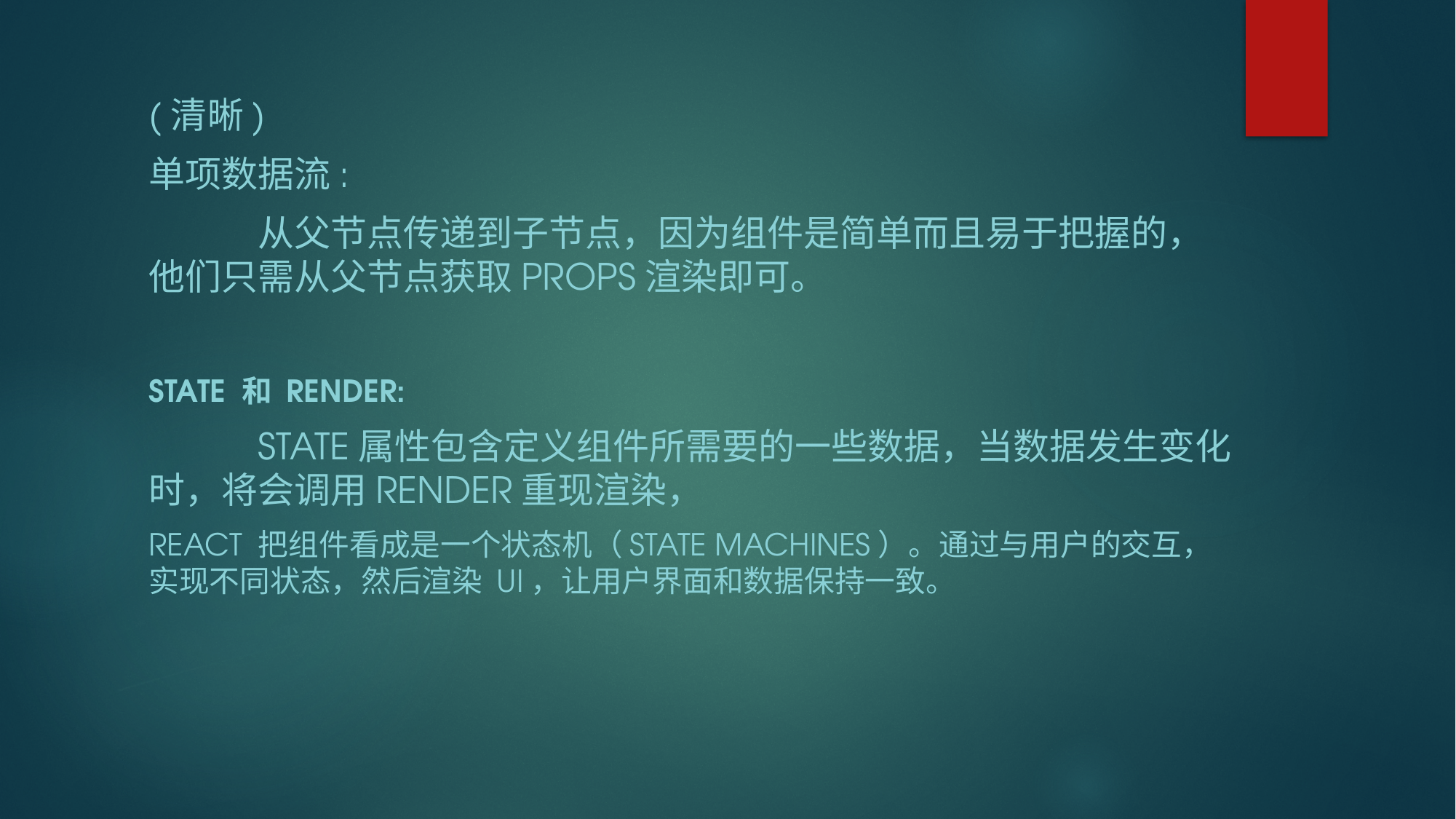

(清晰)
单项数据流:
	从父节点传递到子节点，因为组件是简单而且易于把握的，他们只需从父节点获取props渲染即可。

State 和 Render:
	state属性包含定义组件所需要的一些数据，当数据发生变化时，将会调用Render重现渲染，
React 把组件看成是一个状态机（State Machines）。通过与用户的交互，实现不同状态，然后渲染 UI，让用户界面和数据保持一致。